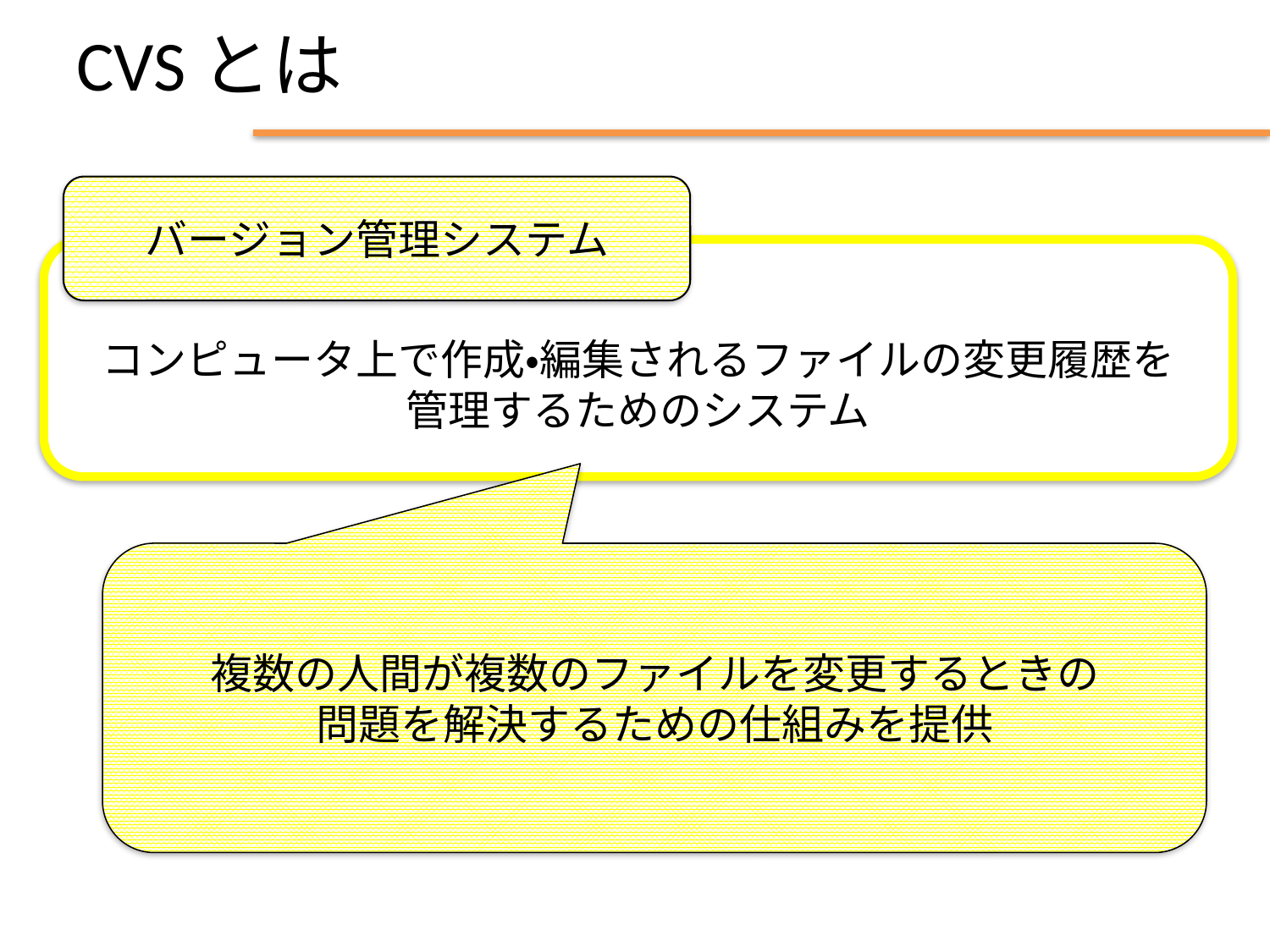

# CVSとは
バージョン管理システム

コンピュータ上で作成・編集されるファイルの変更履歴を
管理するためのシステム
複数の人間が複数のファイルを変更するときの
問題を解決するための仕組みを提供